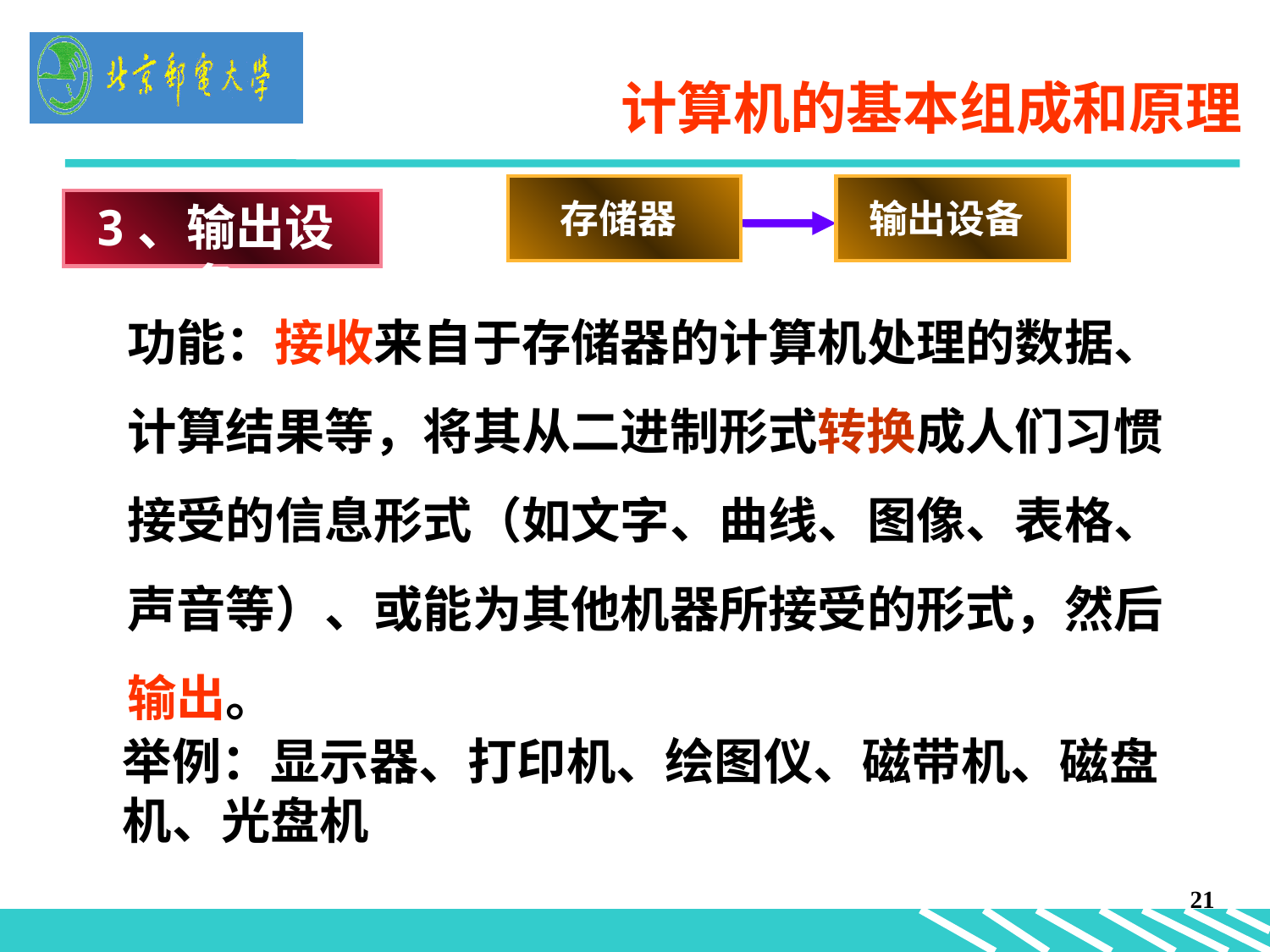

计算机的基本组成和原理

存储器

输出设备

3、输出设备

功能：接收来自于存储器的计算机处理的数据、计算结果等，将其从二进制形式转换成人们习惯接受的信息形式（如文字、曲线、图像、表格、声音等）、或能为其他机器所接受的形式，然后输出。
举例：显示器、打印机、绘图仪、磁带机、磁盘机、光盘机
21